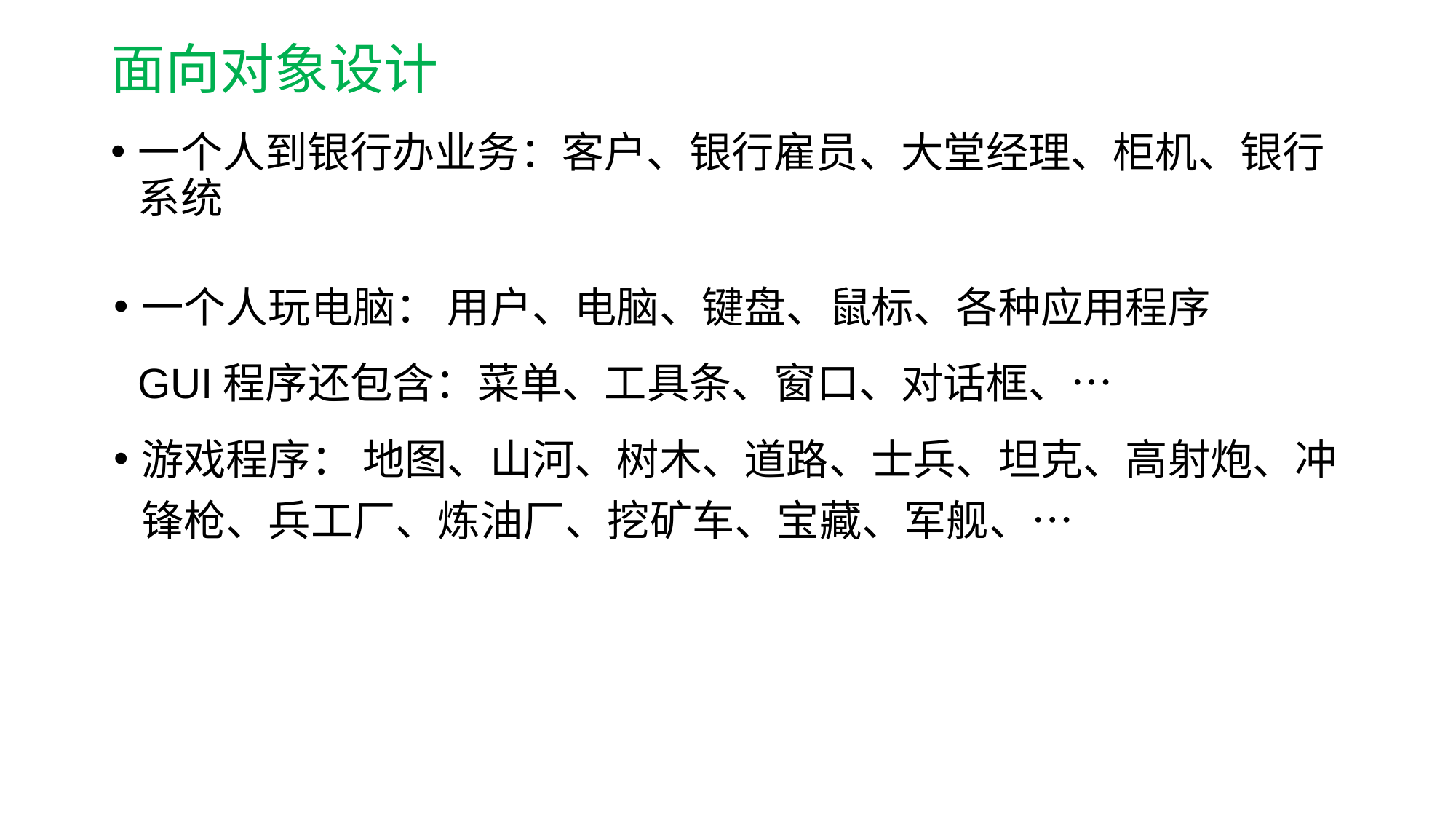

# 面向对象设计
一个人到银行办业务：客户、银行雇员、大堂经理、柜机、银行系统
一个人玩电脑： 用户、电脑、键盘、鼠标、各种应用程序
  GUI程序还包含：菜单、工具条、窗口、对话框、…
游戏程序： 地图、山河、树木、道路、士兵、坦克、高射炮、冲锋枪、兵工厂、炼油厂、挖矿车、宝藏、军舰、…